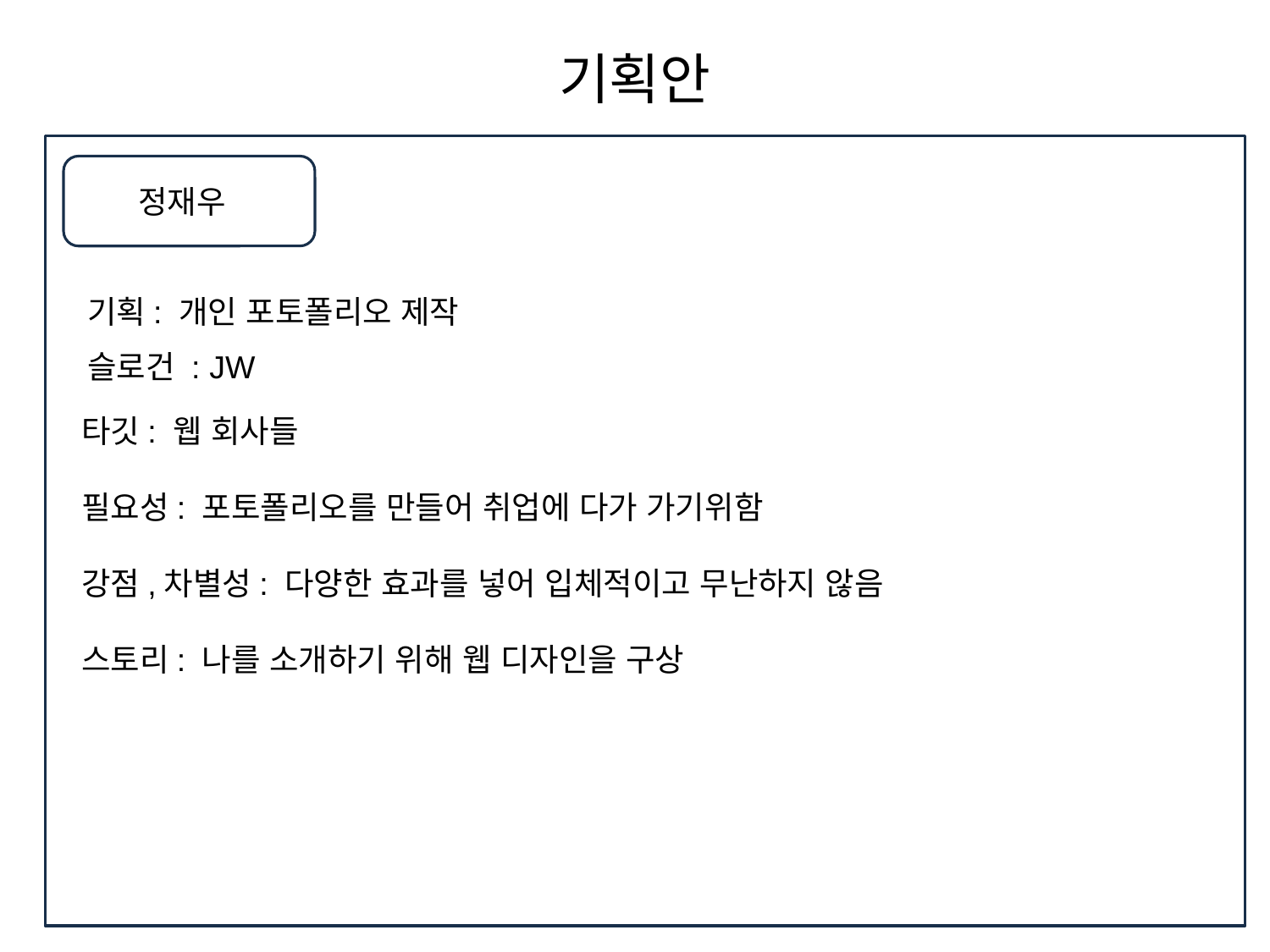

# 기획안

정재우
기획: 개인 포토폴리오 제작
슬로건 : JW
타깃: 웹 회사들

필요성: 포토폴리오를 만들어 취업에 다가 가기위함

강점,차별성: 다양한 효과를 넣어 입체적이고 무난하지 않음

스토리: 나를 소개하기 위해 웹 디자인을 구상